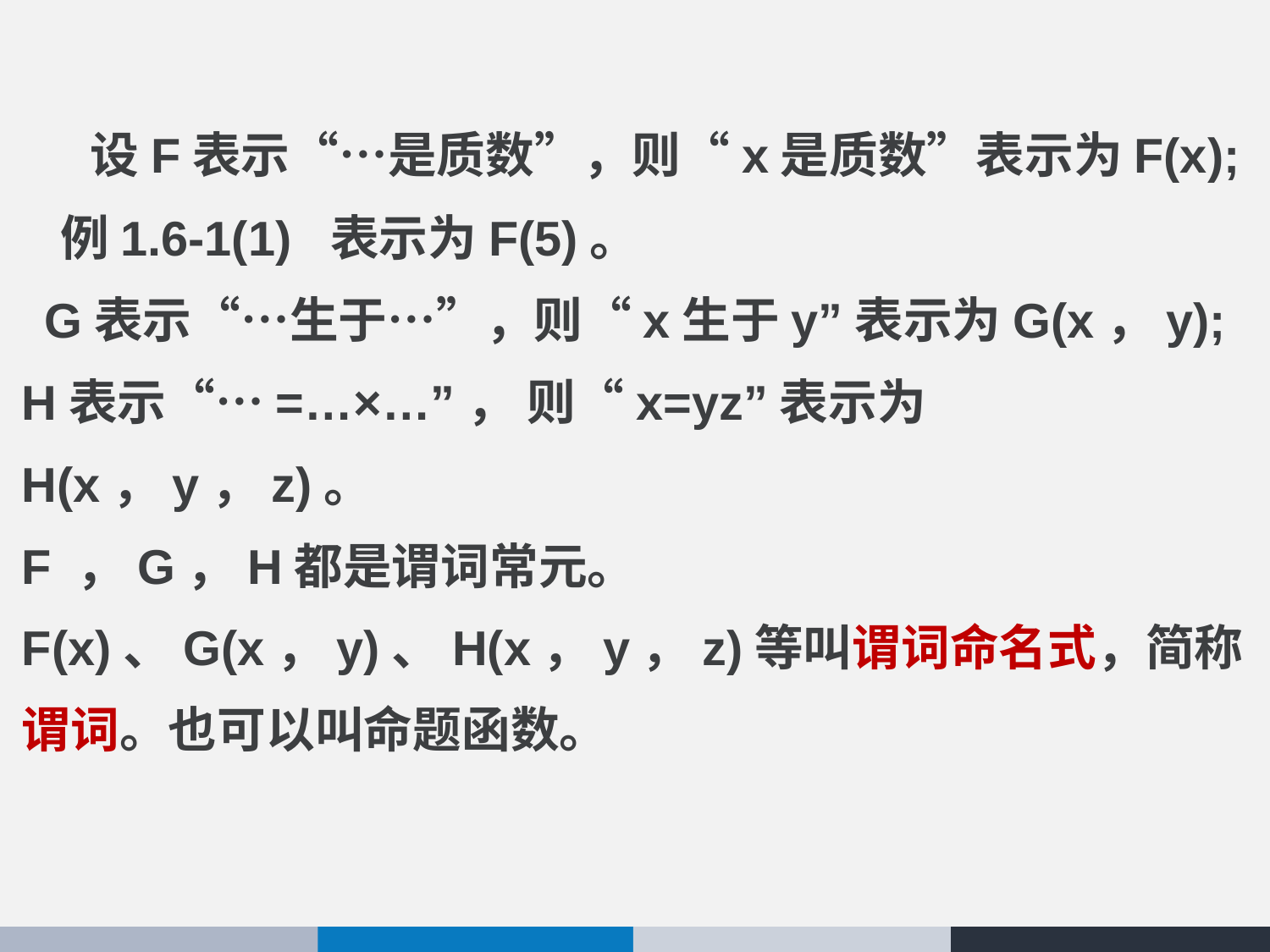

# 设F表示“…是质数”，则“x是质数”表示为F(x);   例1.6-1(1)  表示为F(5)。 G表示“…生于…”，则“x生于y”表示为G(x，y); H表示“…=…×…”， 则“x=yz”表示为H(x，y，z)。 F ，G，H都是谓词常元。 F(x)、G(x，y)、H(x，y，z)等叫谓词命名式，简称谓词。也可以叫命题函数。